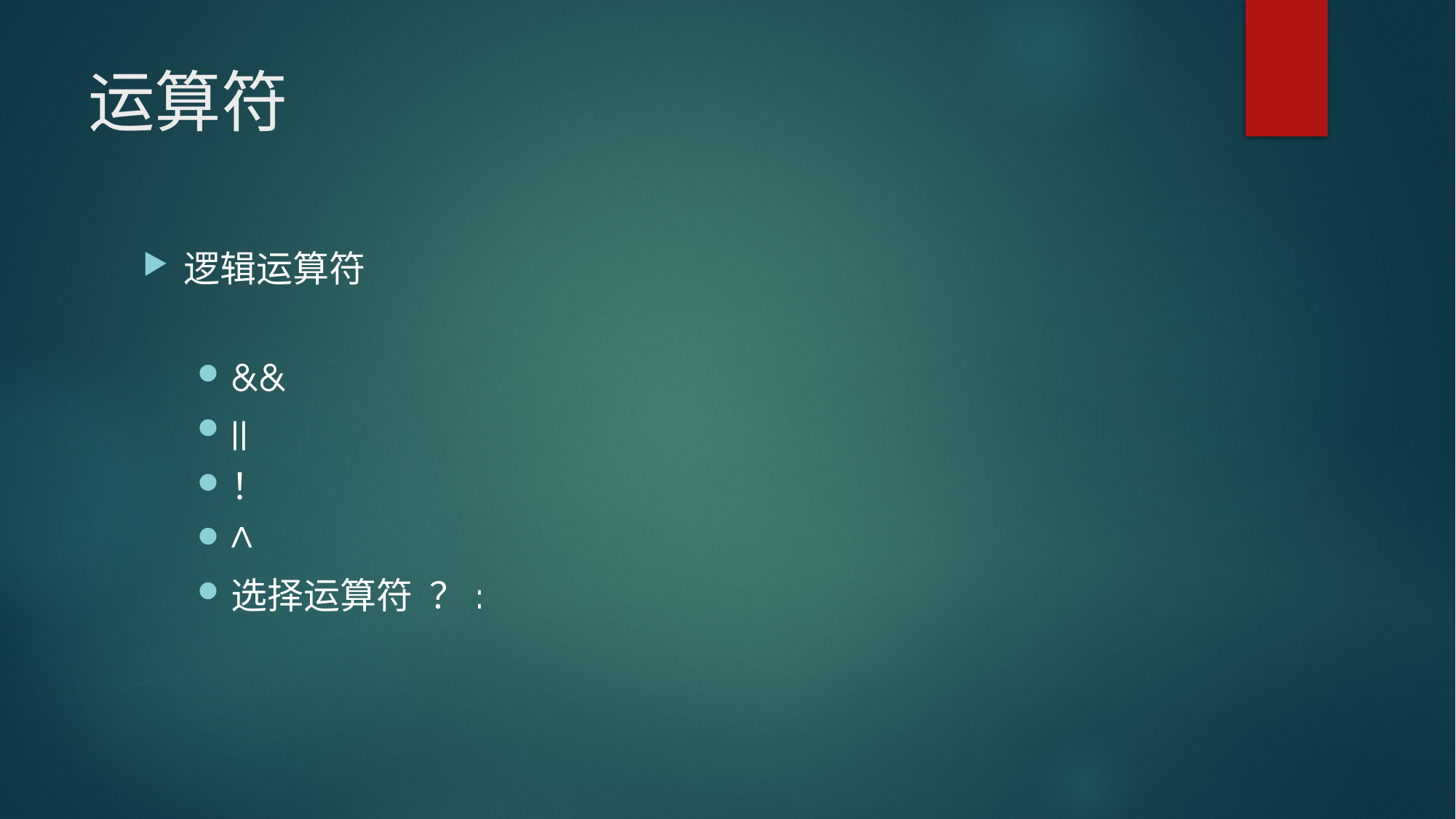

# 运算符
逻辑运算符

&&
||
！
^
选择运算符  ？: